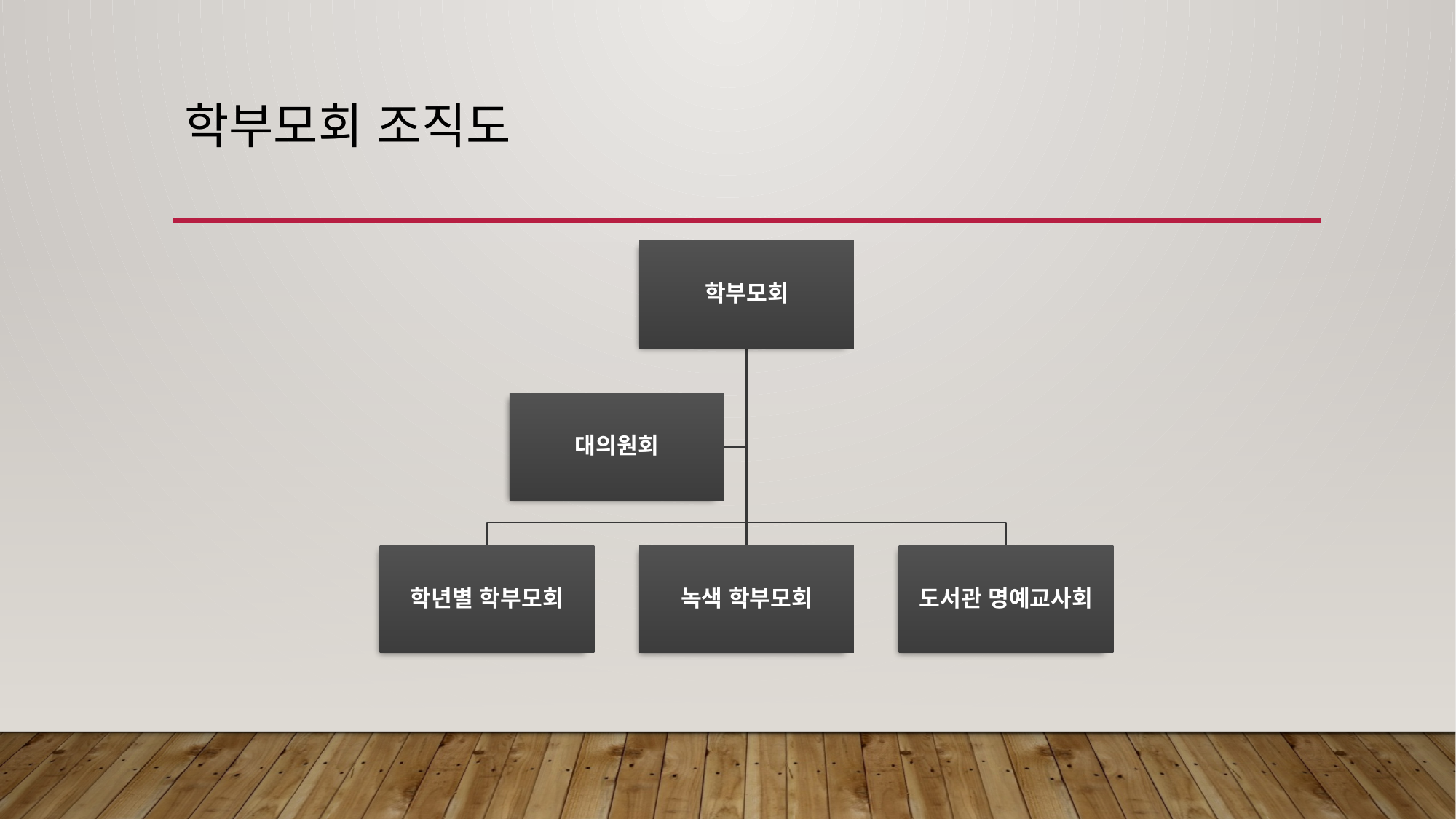

# 학부모회 조직도
학부모회
학년별 학부모회
녹색 학부모회
도서관 명예교사회
대의원회